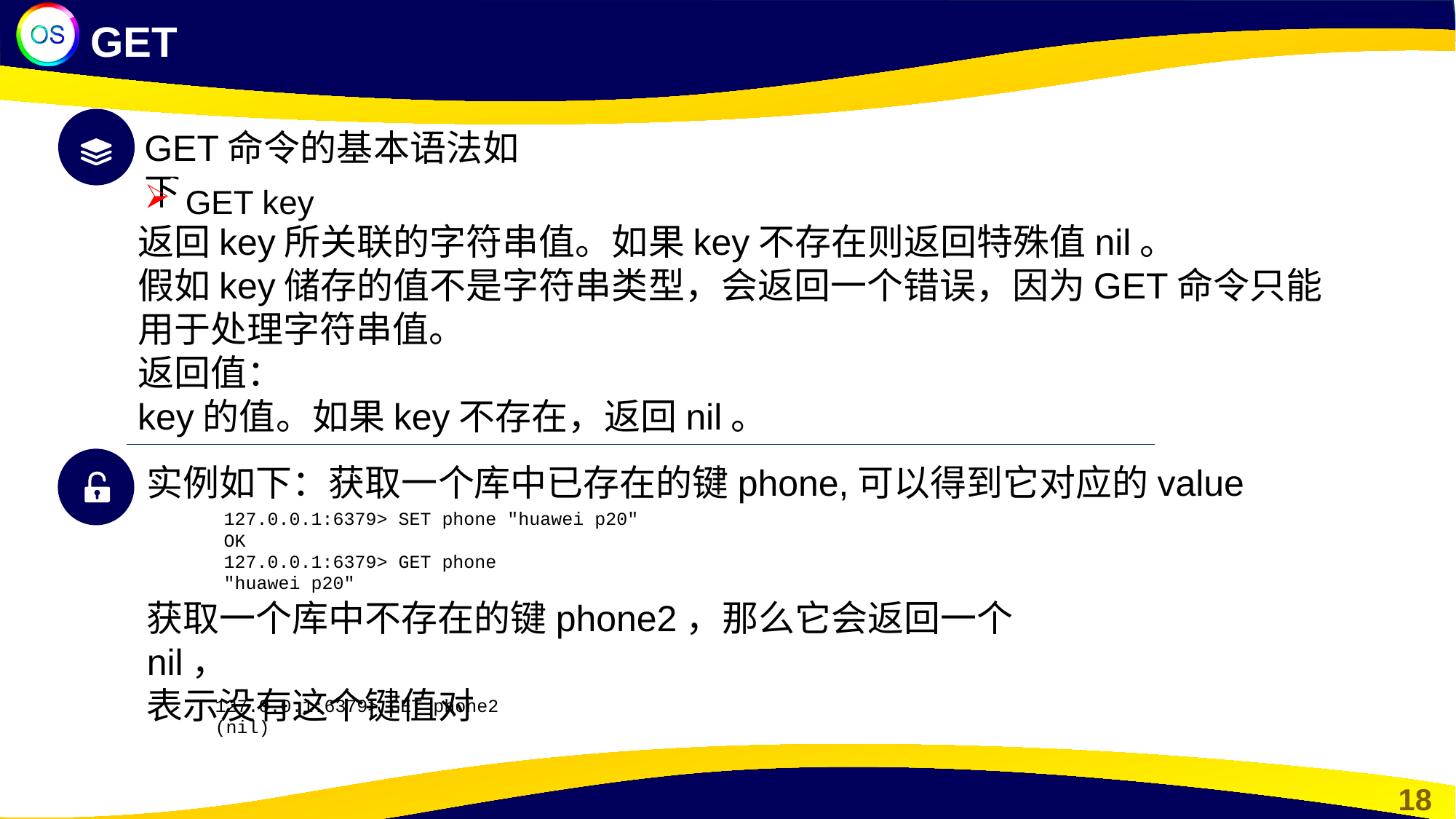

GET

GET命令的基本语法如下

GET key
返回key所关联的字符串值。如果key不存在则返回特殊值nil。
假如key储存的值不是字符串类型，会返回一个错误，因为GET命令只能用于处理字符串值。
返回值：
key的值。如果key不存在，返回nil。

实例如下：获取一个库中已存在的键phone,可以得到它对应的value

127.0.0.1:6379> SET phone "huawei p20"
OK
127.0.0.1:6379> GET phone
"huawei p20"
获取一个库中不存在的键phone2，那么它会返回一个nil，
表示没有这个键值对
127.0.0.1:6379> GET phone2
(nil)